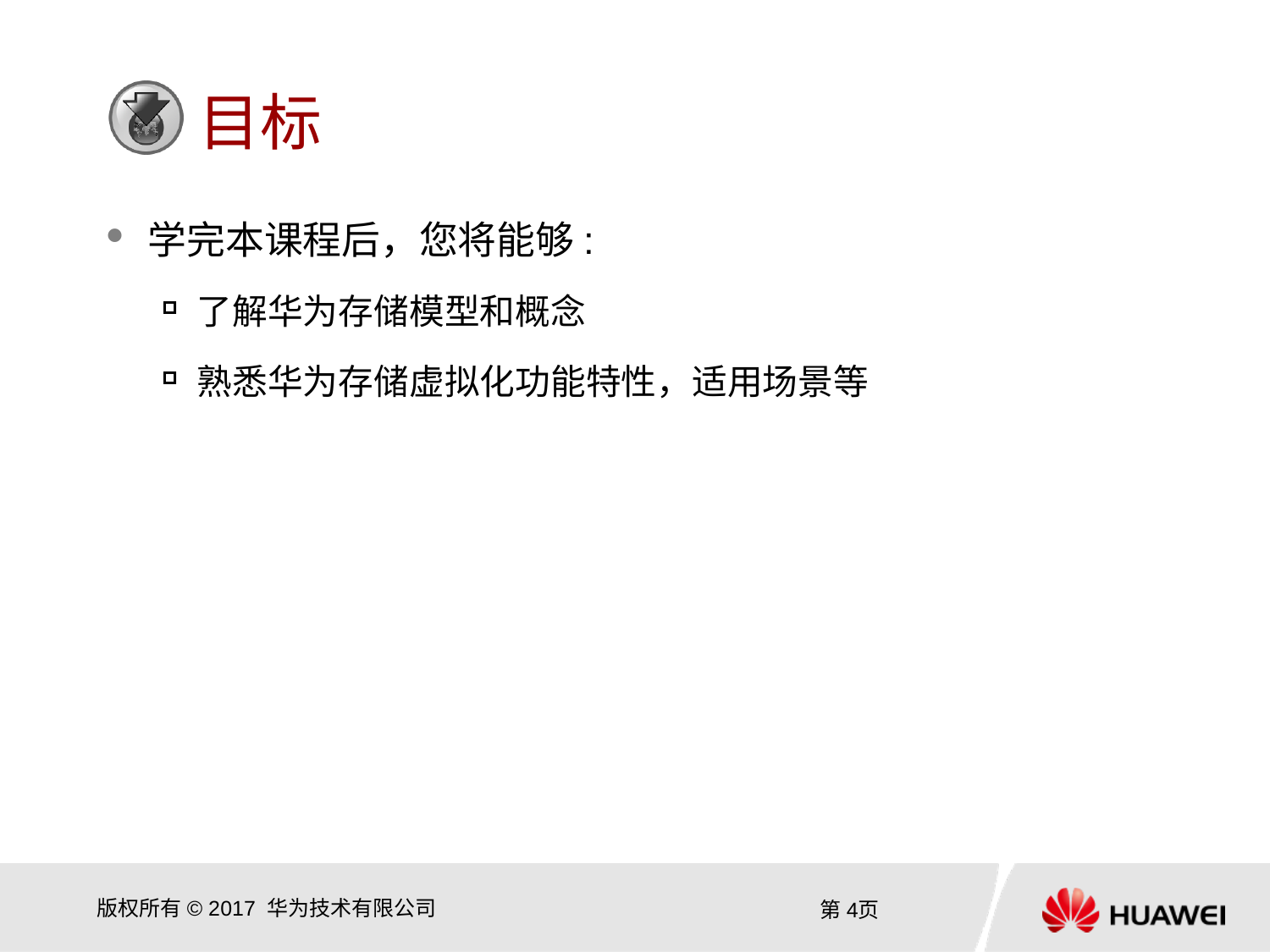

学完本课程后，您将能够:
了解华为存储模型和概念
熟悉华为存储虚拟化功能特性，适用场景等